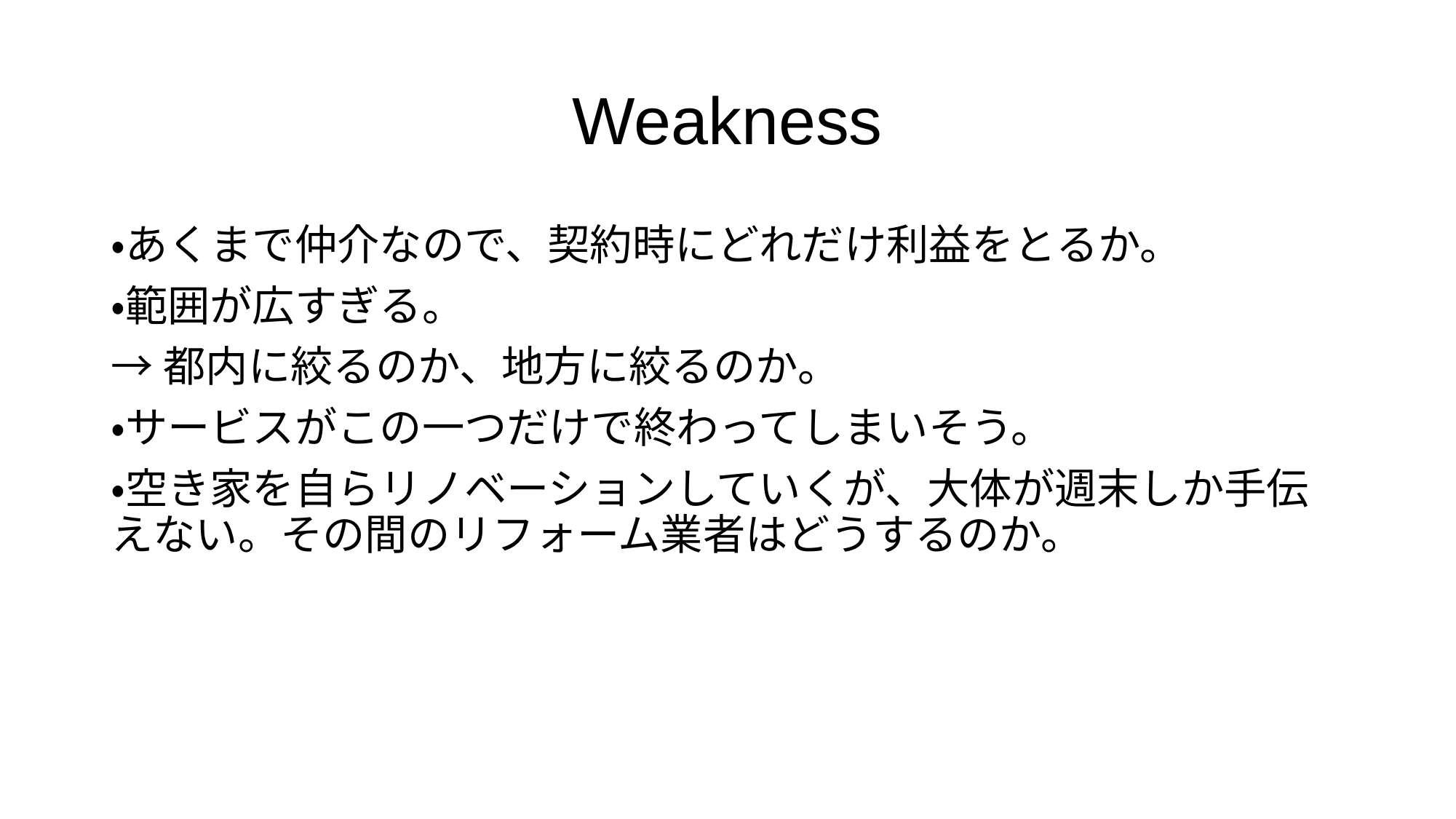

# Weakness
・あくまで仲介なので、契約時にどれだけ利益をとるか。
・範囲が広すぎる。
→都内に絞るのか、地方に絞るのか。
・サービスがこの一つだけで終わってしまいそう。
・空き家を自らリノベーションしていくが、大体が週末しか手伝えない。その間のリフォーム業者はどうするのか。